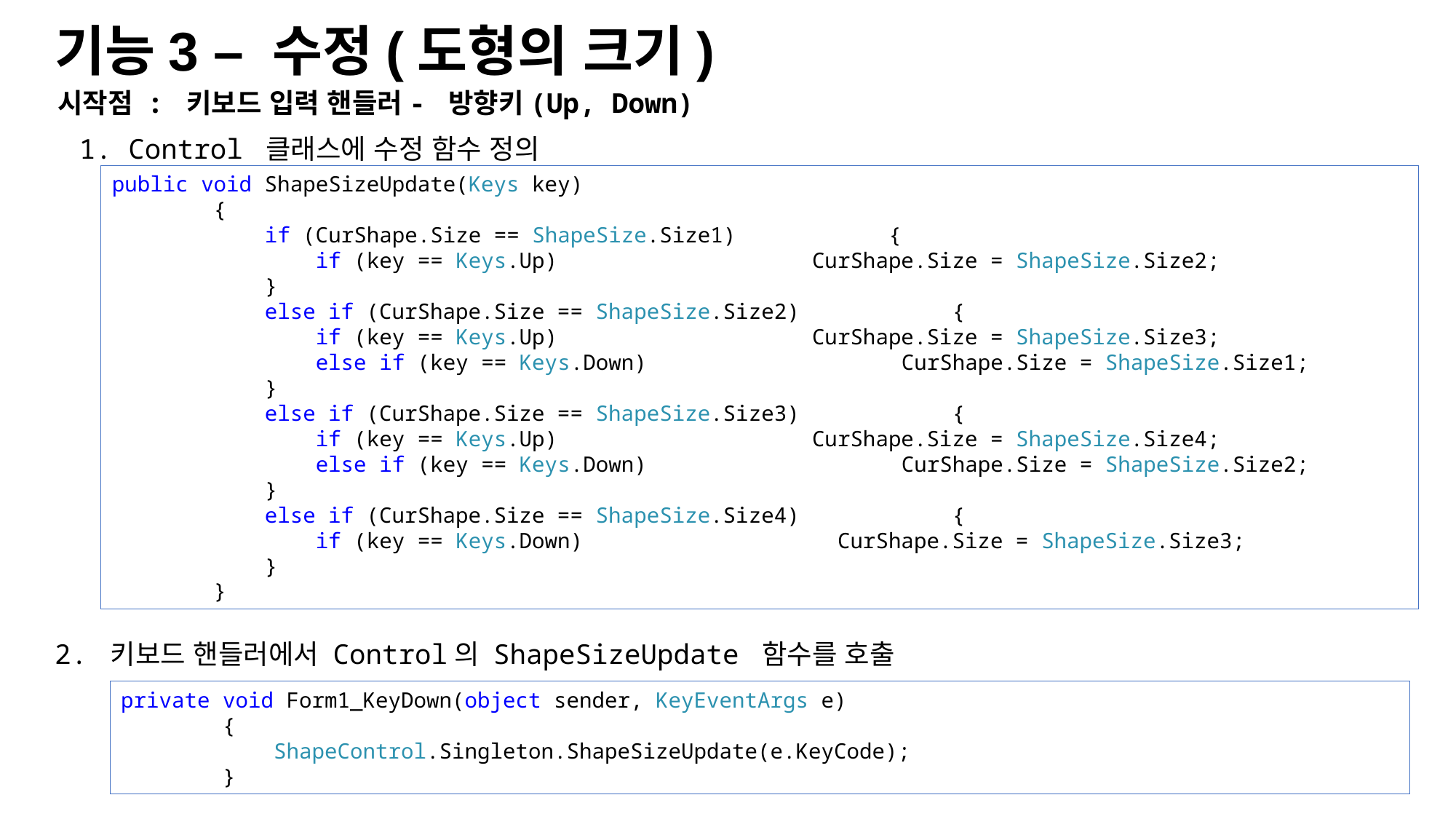

기능3 – 수정(도형의 크기)
시작점 : 키보드 입력 핸들러- 방향키(Up, Down)
1. Control 클래스에 수정 함수 정의

public void ShapeSizeUpdate(Keys key)
        {
            if (CurShape.Size == ShapeSize.Size1)            {
                if (key == Keys.Up)                    CurShape.Size = ShapeSize.Size2;
            }
            else if (CurShape.Size == ShapeSize.Size2)            {
                if (key == Keys.Up)                    CurShape.Size = ShapeSize.Size3;
                else if (key == Keys.Down)                    CurShape.Size = ShapeSize.Size1;
            }
            else if (CurShape.Size == ShapeSize.Size3)            {
                if (key == Keys.Up)                    CurShape.Size = ShapeSize.Size4;
                else if (key == Keys.Down)                    CurShape.Size = ShapeSize.Size2;
            }
            else if (CurShape.Size == ShapeSize.Size4)            {
                if (key == Keys.Down)                    CurShape.Size = ShapeSize.Size3;
            }
        }
2. 키보드 핸들러에서 Control의 ShapeSizeUpdate 함수를 호출

private void Form1_KeyDown(object sender, KeyEventArgs e)
        {
            ShapeControl.Singleton.ShapeSizeUpdate(e.KeyCode);
        }